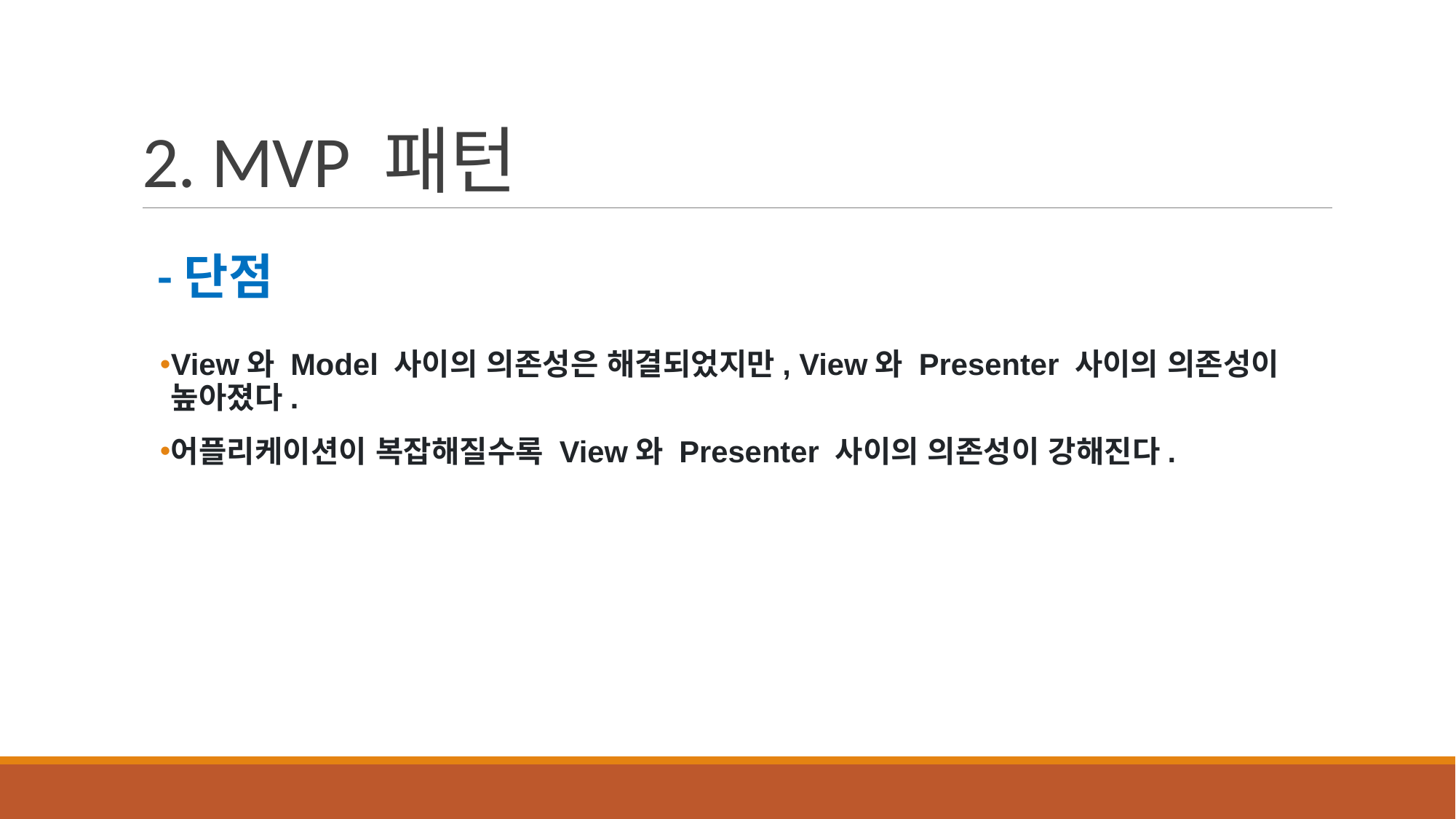

# 2. MVP 패턴
-단점
View와 Model 사이의 의존성은 해결되었지만, View와 Presenter 사이의 의존성이 높아졌다.
어플리케이션이 복잡해질수록 View와 Presenter 사이의 의존성이 강해진다.